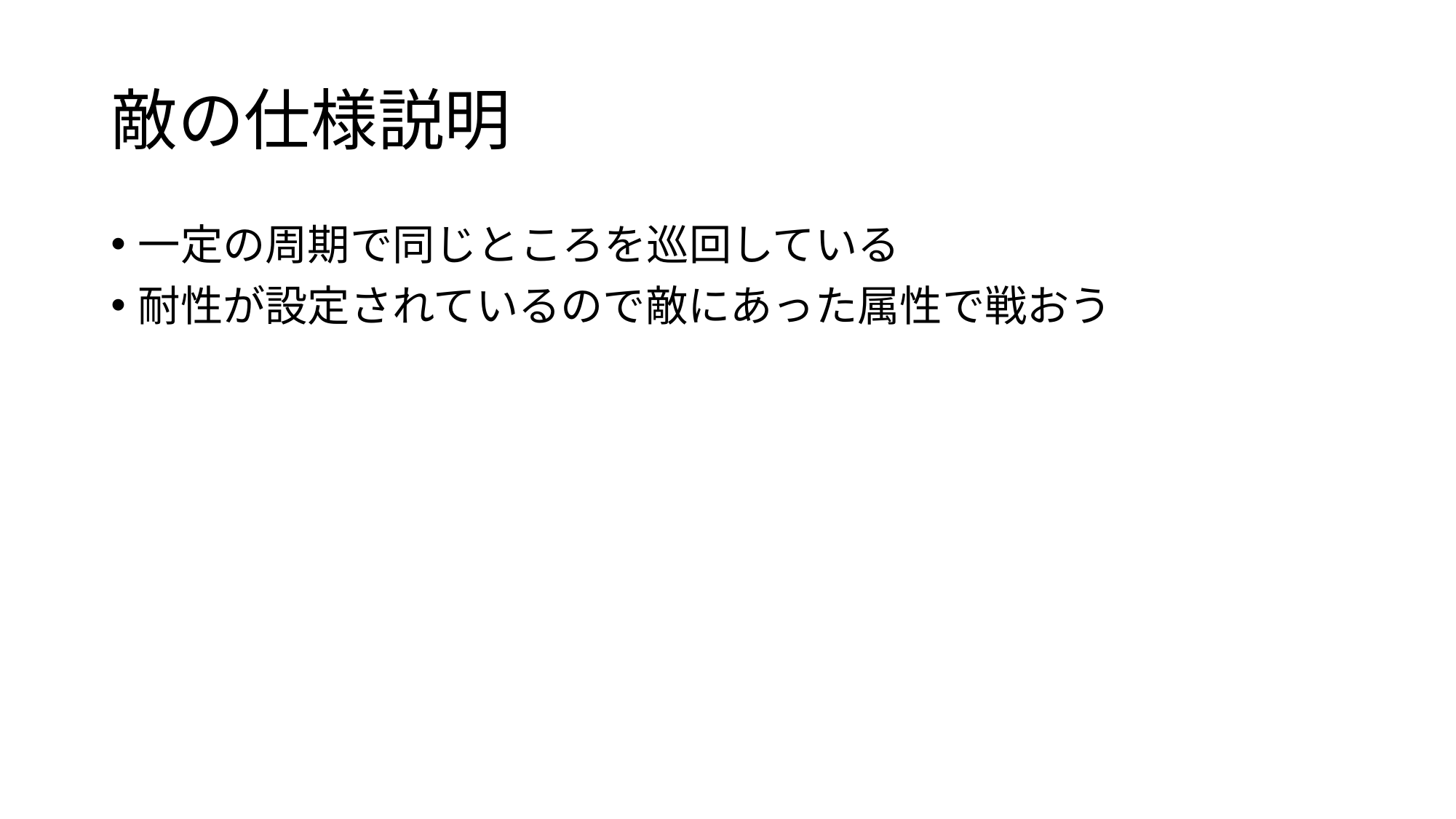

# 敵の仕様説明
一定の周期で同じところを巡回している
耐性が設定されているので敵にあった属性で戦おう